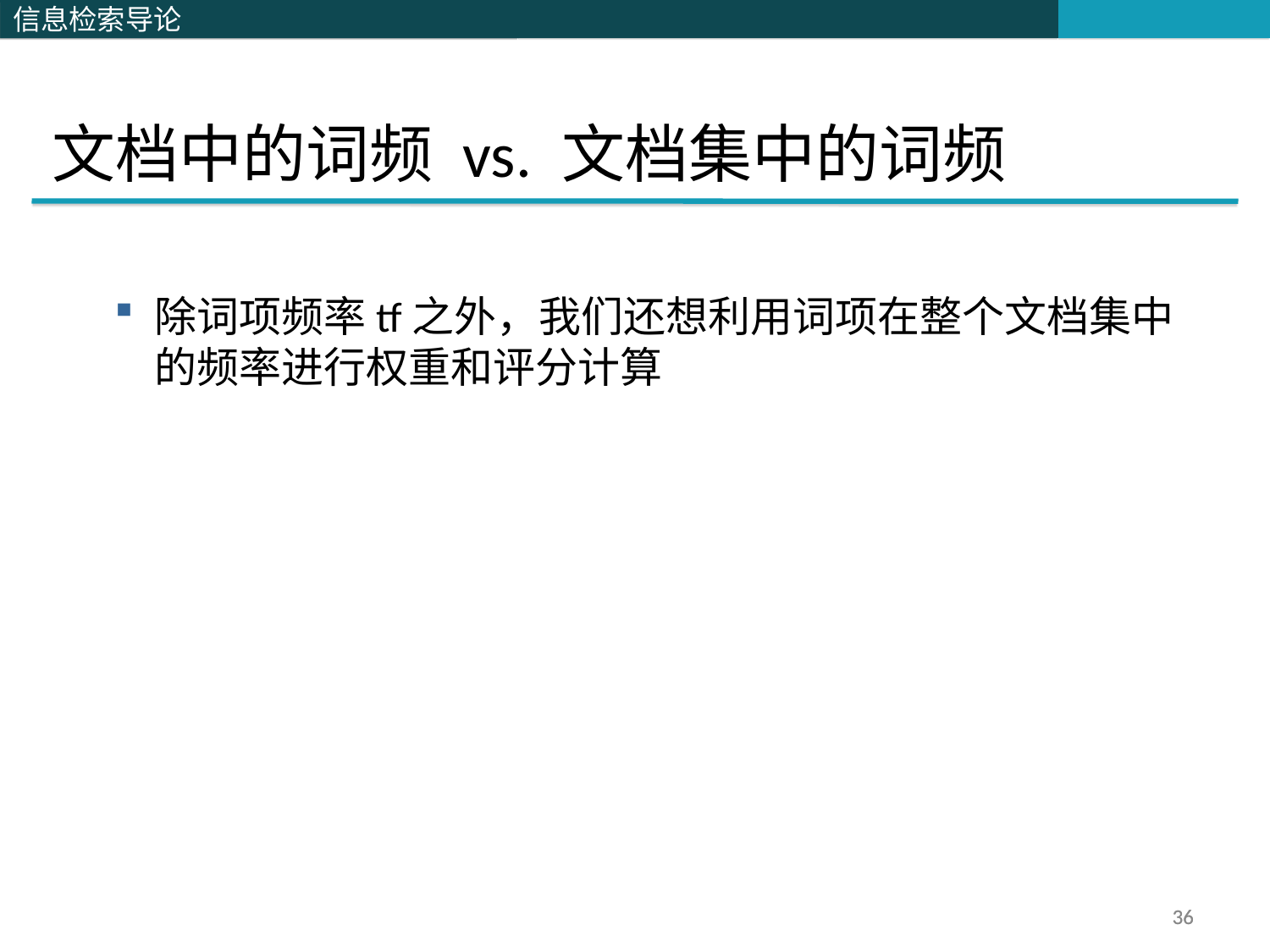

文档中的词频 vs. 文档集中的词频
除词项频率tf之外，我们还想利用词项在整个文档集中的频率进行权重和评分计算
36
36